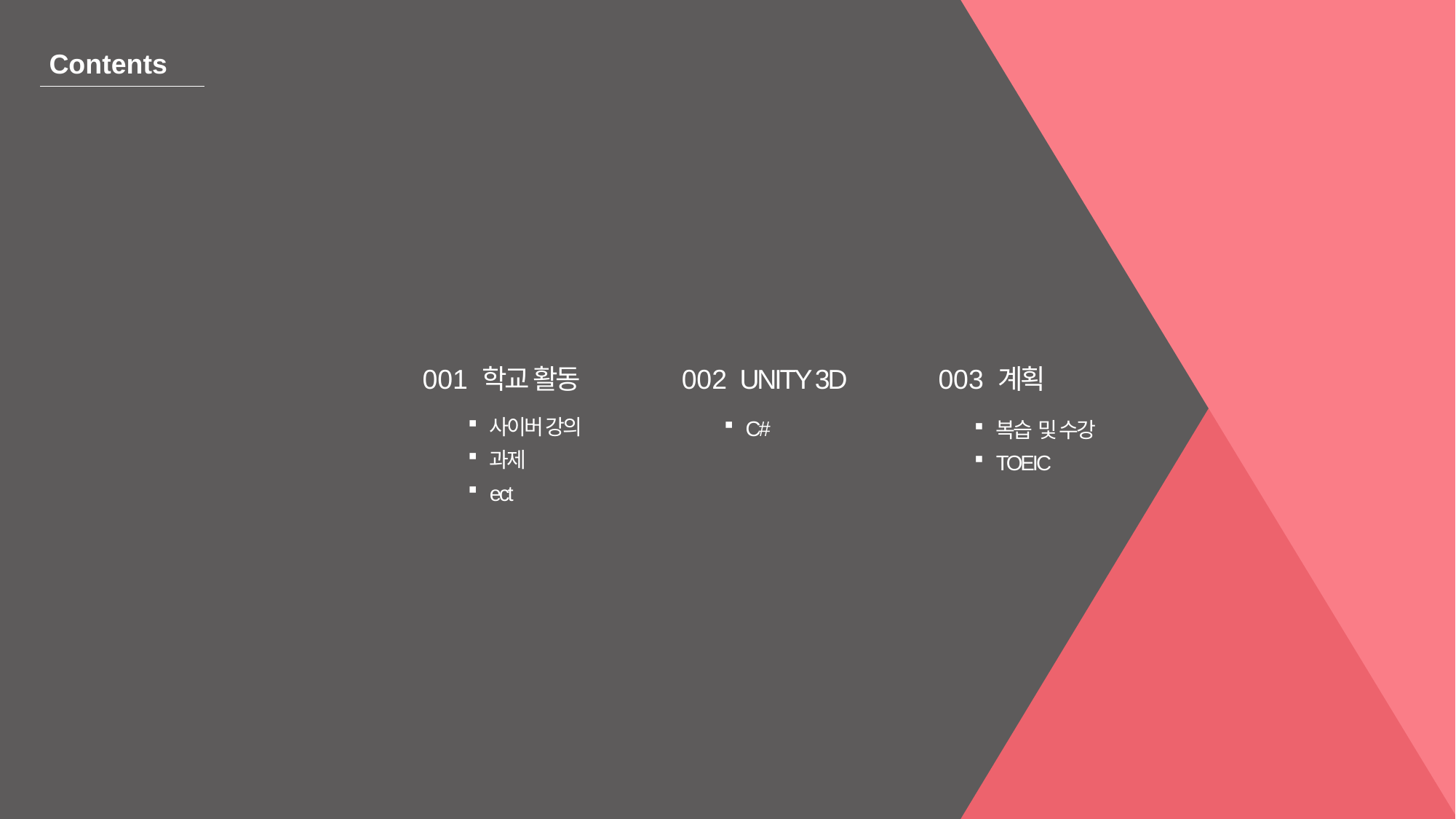

Contents
001
학교 활동
002
UNITY 3D
003
계획
사이버 강의
과제
ect
C#
복습  및 수강
TOEIC